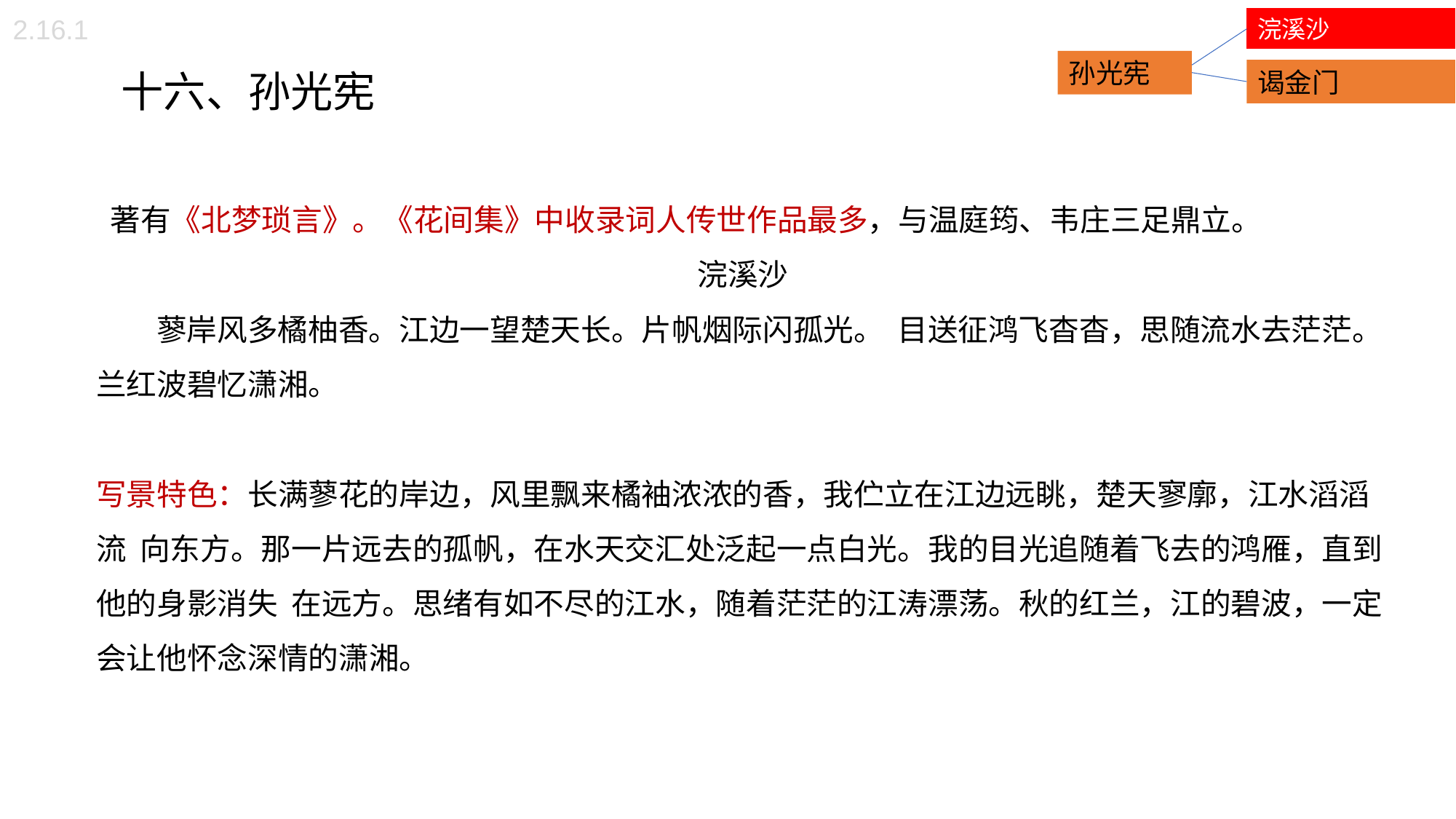

2.16.1
浣溪沙
  十六、孙光宪

 著有《北梦琐言》。《花间集》中收录词人传世作品最多，与温庭筠、韦庄三足鼎立。
浣溪沙
        蓼岸风多橘柚香。江边一望楚天长。片帆烟际闪孤光。  目送征鸿飞杳杳，思随流水去茫茫。兰红波碧忆潇湘。

写景特色：长满蓼花的岸边，风里飘来橘袖浓浓的香，我伫立在江边远眺，楚天寥廓，江水滔滔流  向东方。那一片远去的孤帆，在水天交汇处泛起一点白光。我的目光追随着飞去的鸿雁，直到他的身影消失  在远方。思绪有如不尽的江水，随着茫茫的江涛漂荡。秋的红兰，江的碧波，一定会让他怀念深情的潇湘。
孙光宪
谒金门